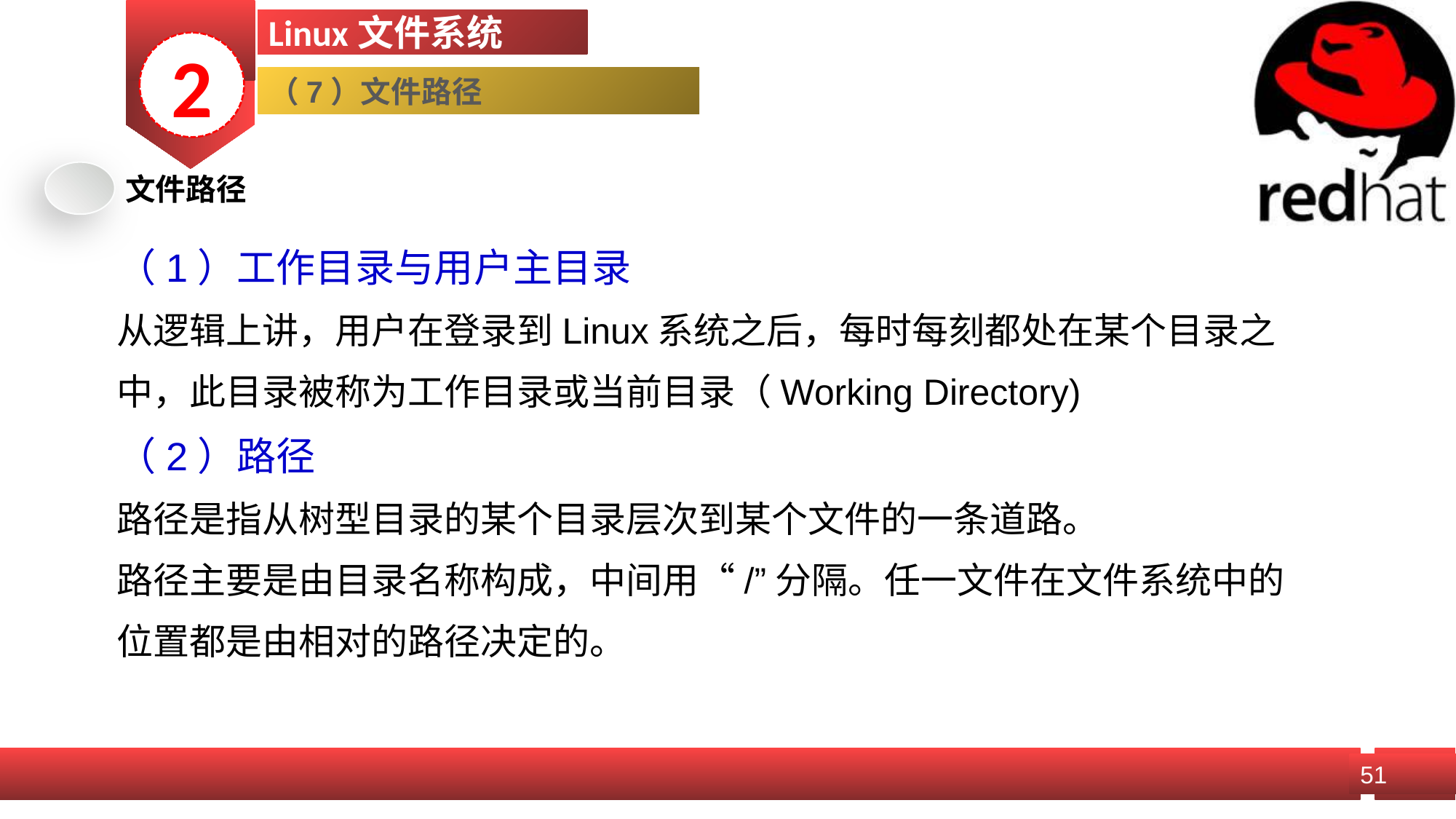

Linux文件系统
2
（7）文件路径

文件路径
（1）工作目录与用户主目录
从逻辑上讲，用户在登录到Linux系统之后，每时每刻都处在某个目录之中，此目录被称为工作目录或当前目录（Working Directory)
（2）路径
路径是指从树型目录的某个目录层次到某个文件的一条道路。
路径主要是由目录名称构成，中间用“/”分隔。任一文件在文件系统中的位置都是由相对的路径决定的。